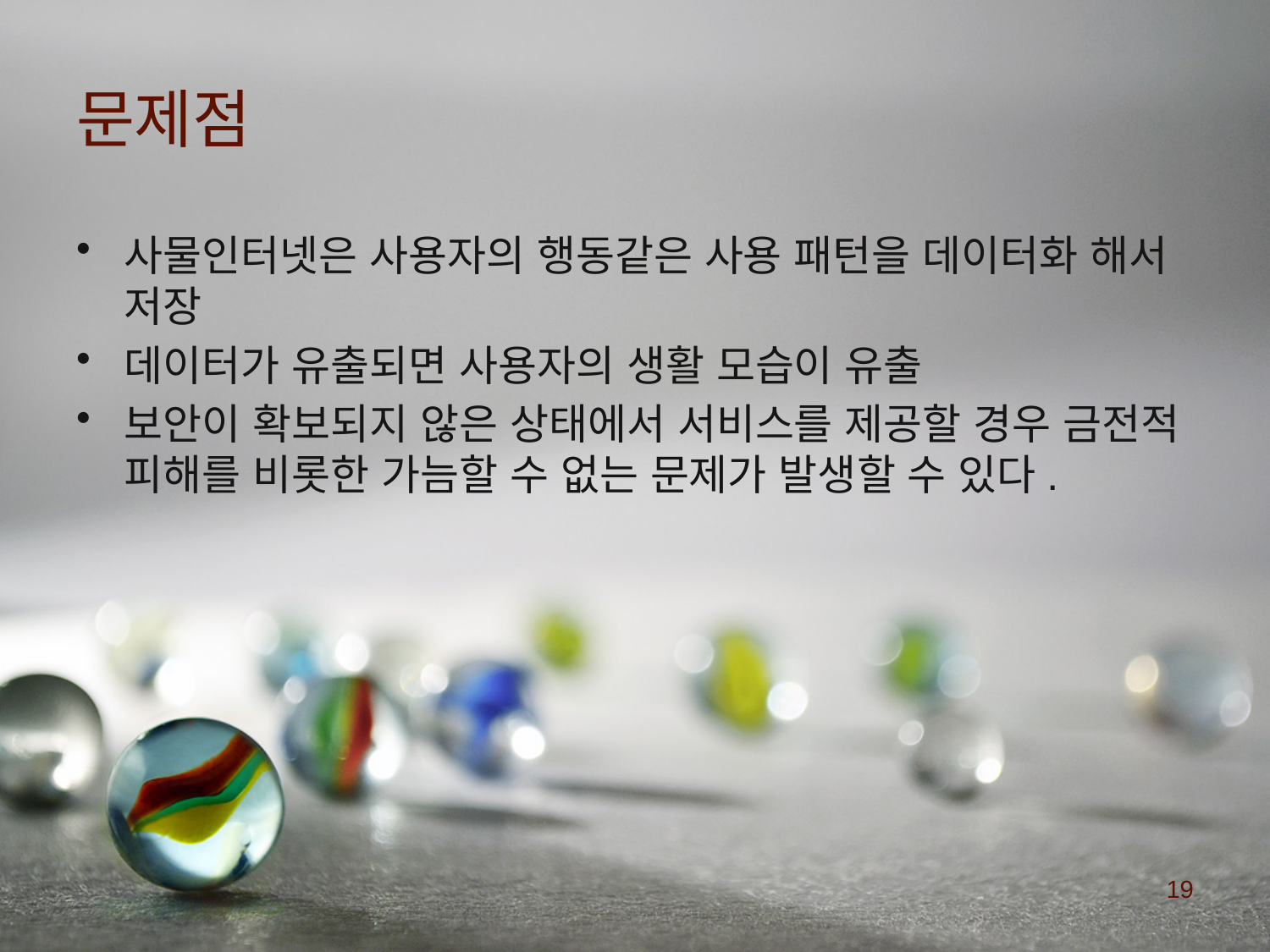

# 문제점
사물인터넷은 사용자의 행동같은 사용 패턴을 데이터화 해서 저장
데이터가 유출되면 사용자의 생활 모습이 유출
보안이 확보되지 않은 상태에서 서비스를 제공할 경우 금전적 피해를 비롯한 가늠할 수 없는 문제가 발생할 수 있다.

19